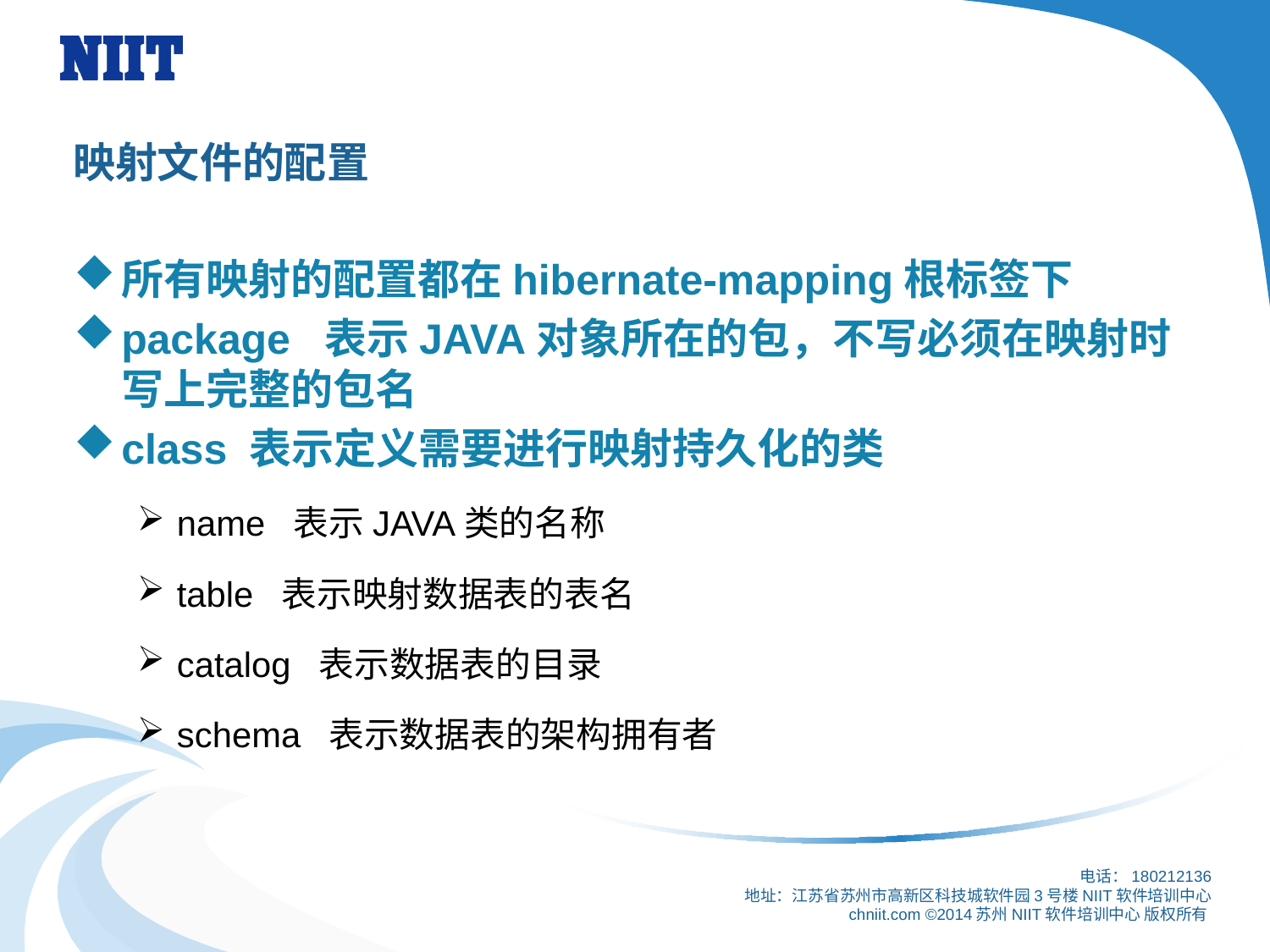

# 映射文件的配置
所有映射的配置都在hibernate-mapping根标签下
package  表示JAVA对象所在的包，不写必须在映射时写上完整的包名
class 表示定义需要进行映射持久化的类
name  表示JAVA类的名称
table  表示映射数据表的表名
catalog  表示数据表的目录
schema  表示数据表的架构拥有者